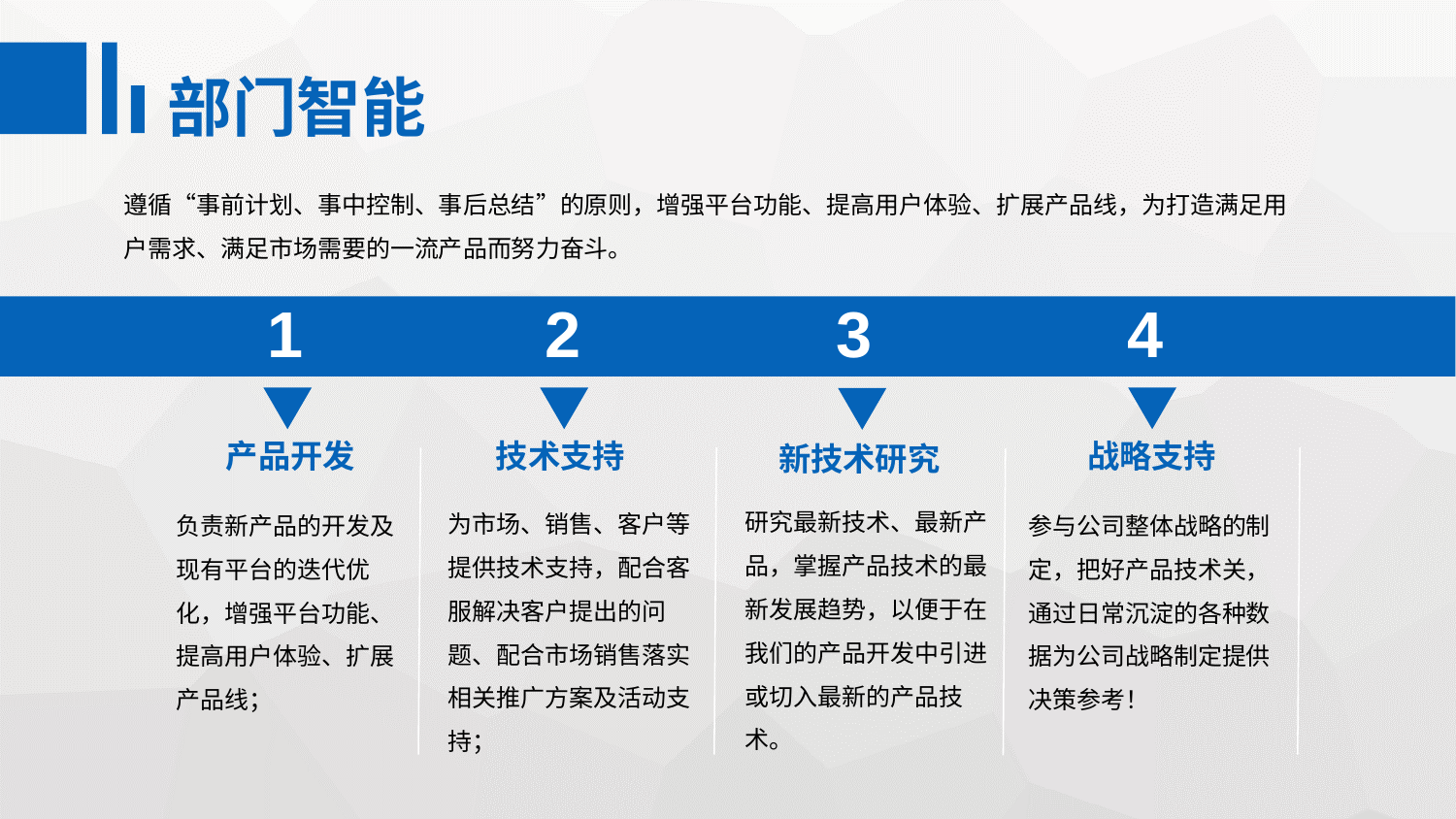

部门智能

遵循“事前计划、事中控制、事后总结”的原则，增强平台功能、提高用户体验、扩展产品线，为打造满足用户需求、满足市场需要的一流产品而努力奋斗。
1
2
3
4

战略支持
产品开发
技术支持
新技术研究
研究最新技术、最新产品，掌握产品技术的最新发展趋势，以便于在我们的产品开发中引进或切入最新的产品技术。
为市场、销售、客户等提供技术支持，配合客服解决客户提出的问题、配合市场销售落实相关推广方案及活动支持；
负责新产品的开发及现有平台的迭代优化，增强平台功能、提高用户体验、扩展产品线；
参与公司整体战略的制定，把好产品技术关，通过日常沉淀的各种数据为公司战略制定提供决策参考！